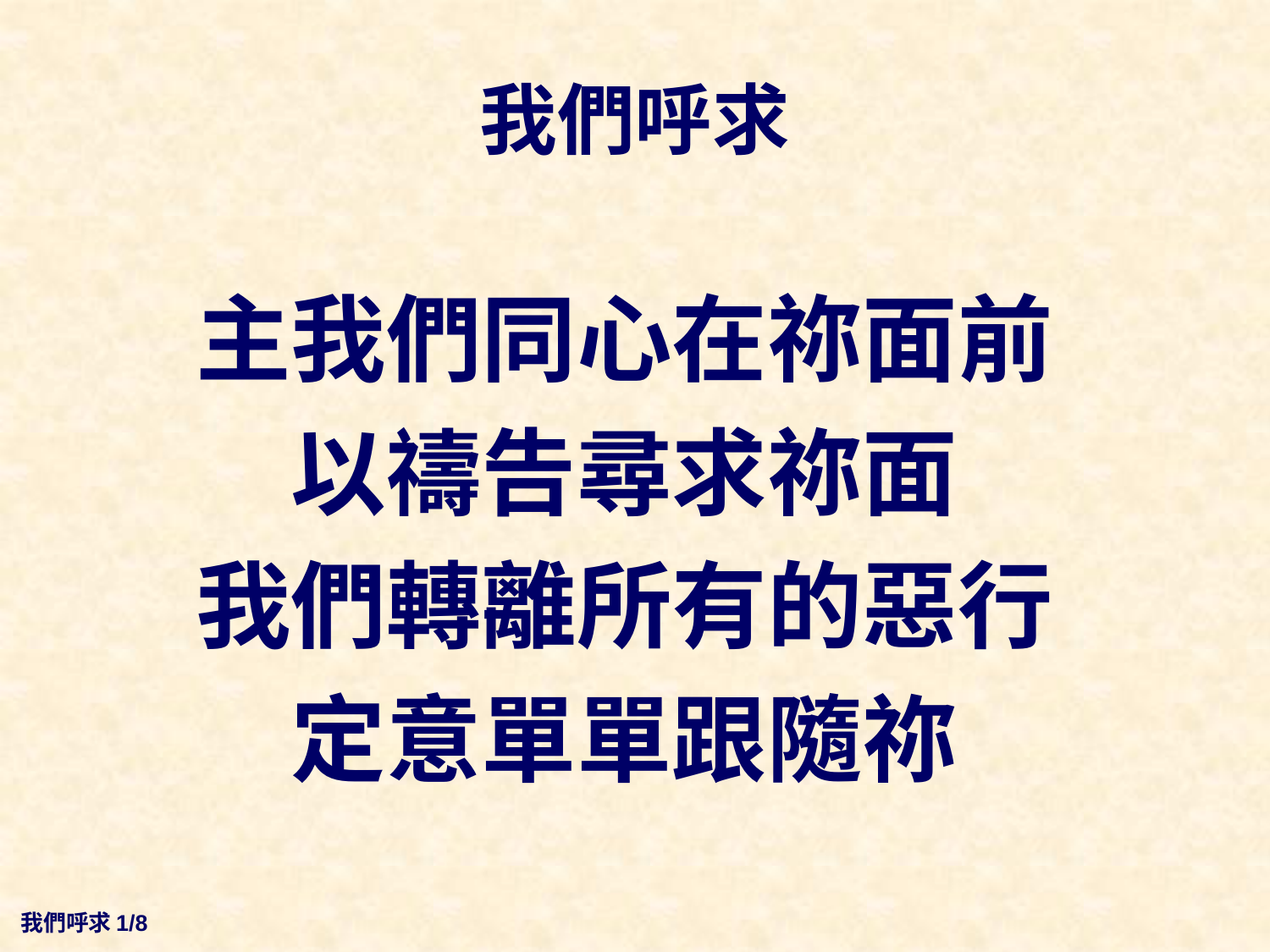

# 我們呼求
主我們同心在祢面前
以禱告尋求祢面
我們轉離所有的惡行
定意單單跟隨祢
我們呼求1/8